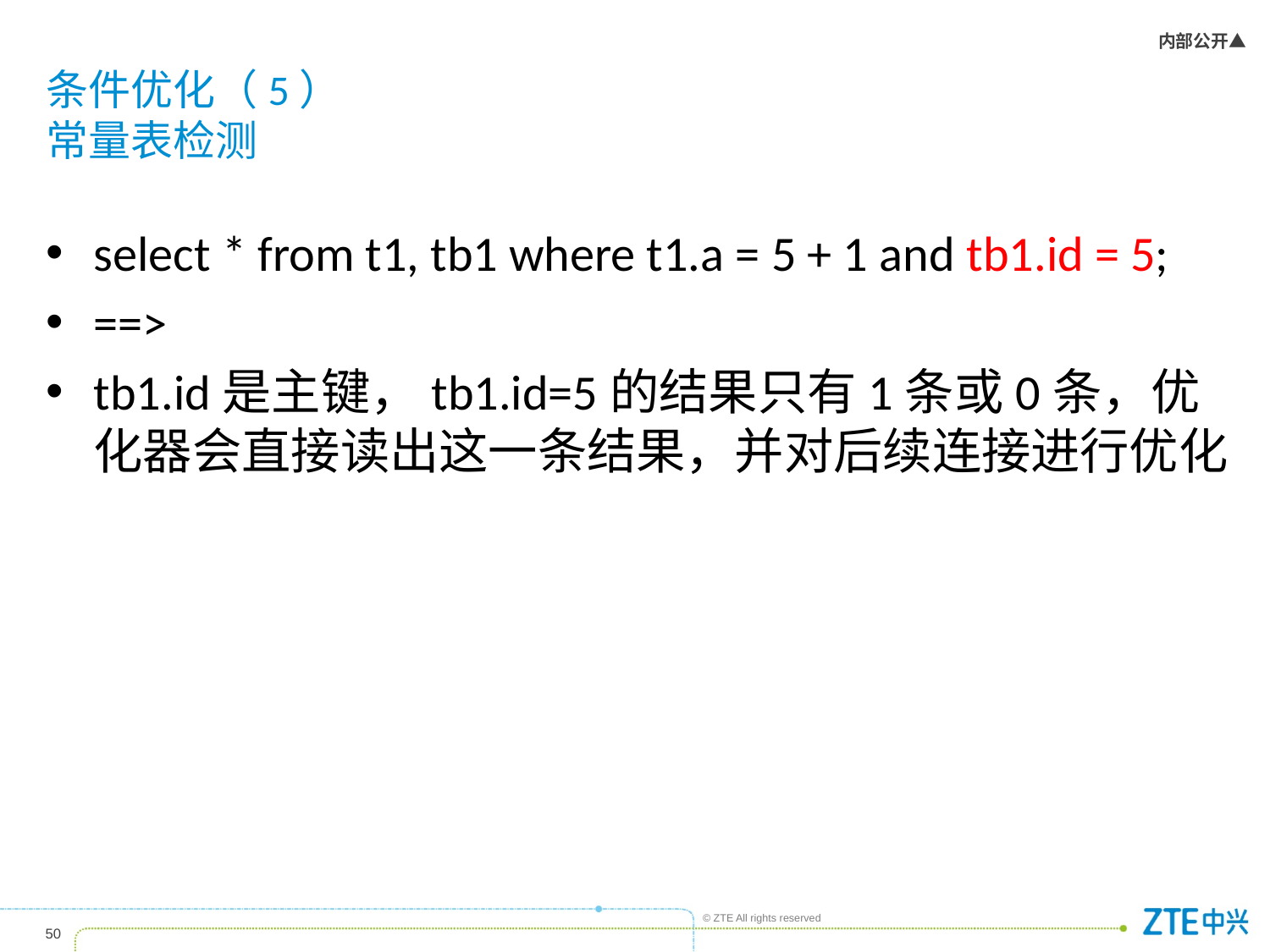

# 条件优化（5） 常量表检测
select * from t1, tb1 where t1.a = 5 + 1 and tb1.id = 5;
==>
tb1.id是主键，tb1.id=5的结果只有1条或0条，优化器会直接读出这一条结果，并对后续连接进行优化